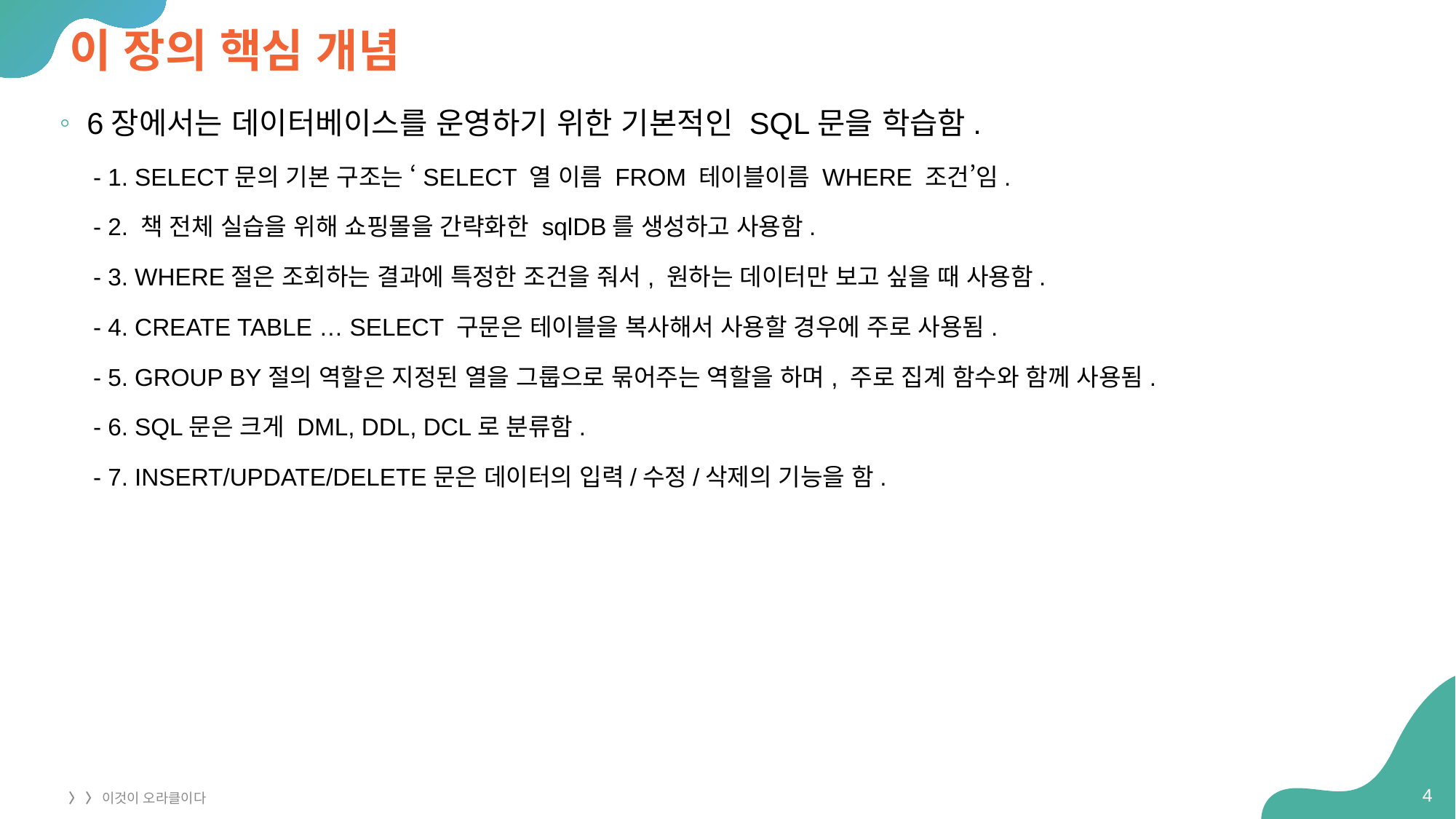

# 이 장의 핵심 개념
6장에서는 데이터베이스를 운영하기 위한 기본적인 SQL문을 학습함.
     - 1. SELECT문의 기본 구조는 ‘SELECT 열 이름 FROM 테이블이름 WHERE 조건’임.
     - 2. 책 전체 실습을 위해 쇼핑몰을 간략화한 sqlDB를 생성하고 사용함.
     - 3. WHERE절은 조회하는 결과에 특정한 조건을 줘서, 원하는 데이터만 보고 싶을 때 사용함.
     - 4. CREATE TABLE … SELECT 구문은 테이블을 복사해서 사용할 경우에 주로 사용됨.
     - 5. GROUP BY절의 역할은 지정된 열을 그룹으로 묶어주는 역할을 하며, 주로 집계 함수와 함께 사용됨.
     - 6. SQL문은 크게 DML, DDL, DCL로 분류함.
     - 7. INSERT/UPDATE/DELETE문은 데이터의 입력/수정/삭제의 기능을 함.
4
〉 〉 이것이 오라클이다